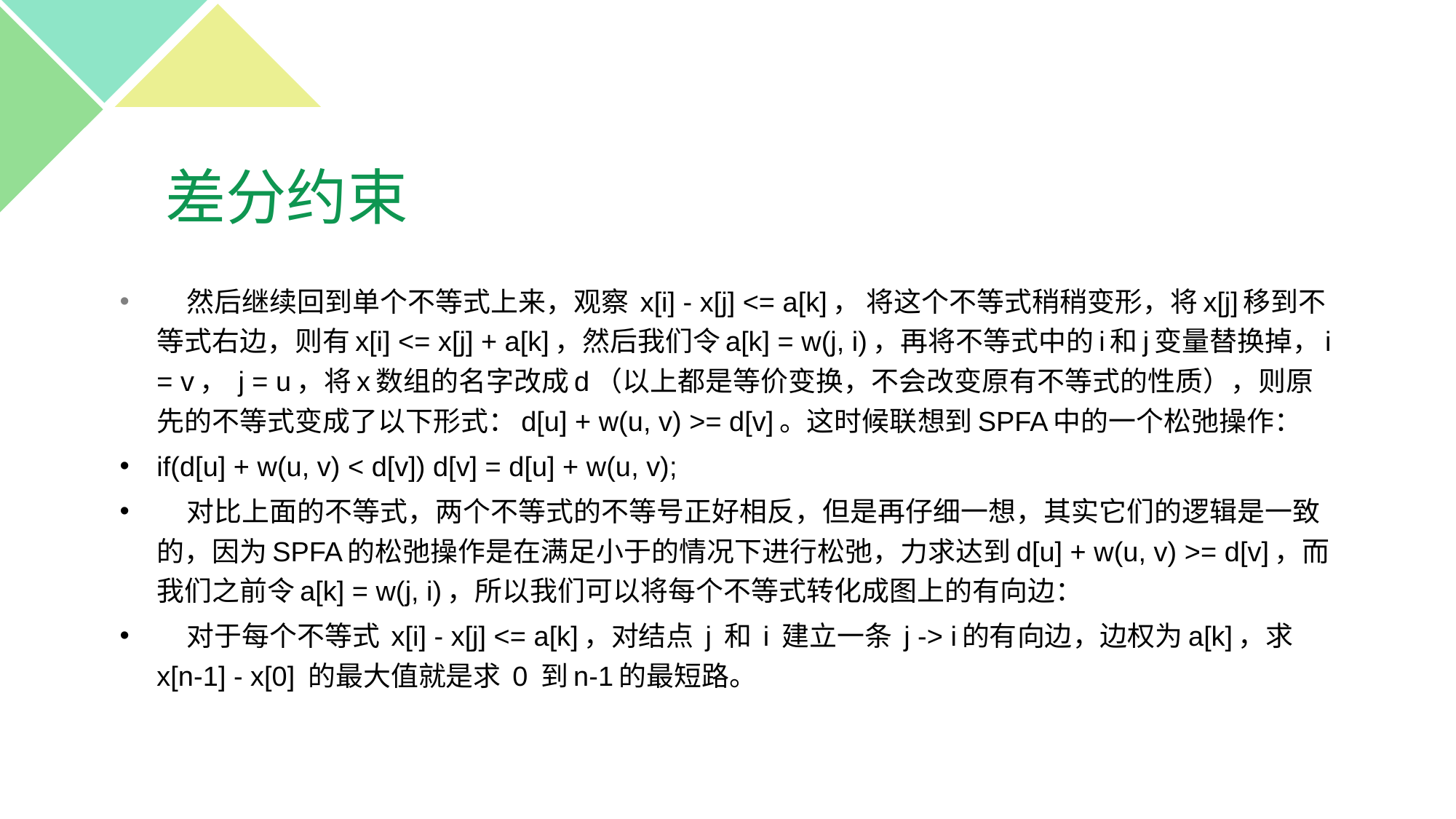

# 差分约束
    然后继续回到单个不等式上来，观察 x[i] - x[j] <= a[k]， 将这个不等式稍稍变形，将x[j]移到不等式右边，则有x[i] <= x[j] + a[k]，然后我们令a[k] = w(j, i)，再将不等式中的i和j变量替换掉，i = v， j = u，将x数组的名字改成d（以上都是等价变换，不会改变原有不等式的性质），则原先的不等式变成了以下形式：d[u] + w(u, v) >= d[v]。这时候联想到SPFA中的一个松弛操作：
if(d[u] + w(u, v) < d[v]) d[v] = d[u] + w(u, v);
    对比上面的不等式，两个不等式的不等号正好相反，但是再仔细一想，其实它们的逻辑是一致的，因为SPFA的松弛操作是在满足小于的情况下进行松弛，力求达到d[u] + w(u, v) >= d[v]，而我们之前令a[k] = w(j, i)，所以我们可以将每个不等式转化成图上的有向边：
    对于每个不等式 x[i] - x[j] <= a[k]，对结点 j 和 i 建立一条 j -> i的有向边，边权为a[k]，求x[n-1] - x[0] 的最大值就是求 0 到n-1的最短路。